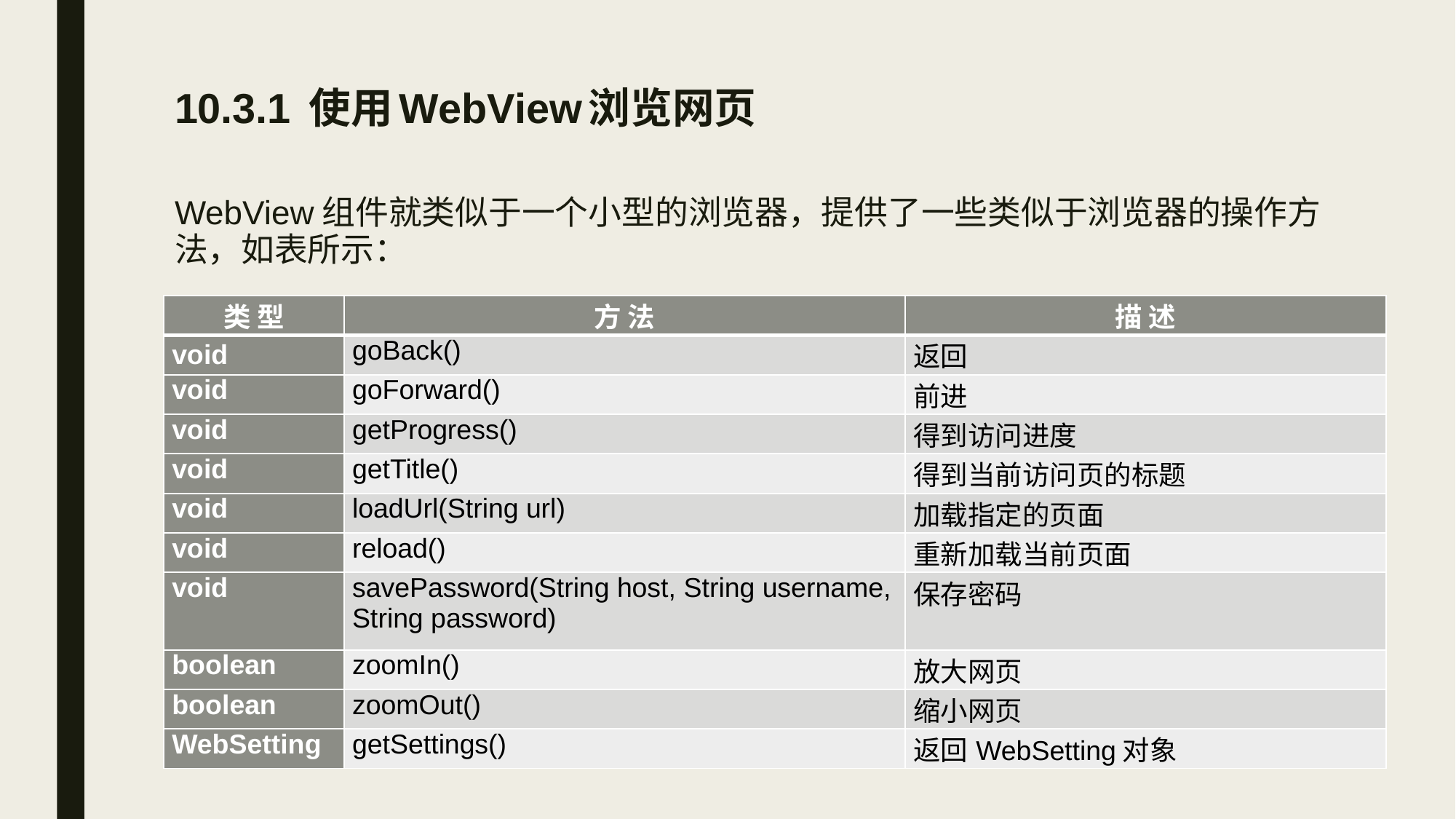

# 10.3.1 使用WebView浏览网页
WebView组件就类似于一个小型的浏览器，提供了一些类似于浏览器的操作方法，如表所示：
| 类 型 | 方 法 | 描 述 |
| --- | --- | --- |
| void | goBack() | 返回 |
| void | goForward() | 前进 |
| void | getProgress() | 得到访问进度 |
| void | getTitle() | 得到当前访问页的标题 |
| void | loadUrl(String url) | 加载指定的页面 |
| void | reload() | 重新加载当前页面 |
| void | savePassword(String host, String username, String password) | 保存密码 |
| boolean | zoomIn() | 放大网页 |
| boolean | zoomOut() | 缩小网页 |
| WebSetting | getSettings() | 返回WebSetting对象 |